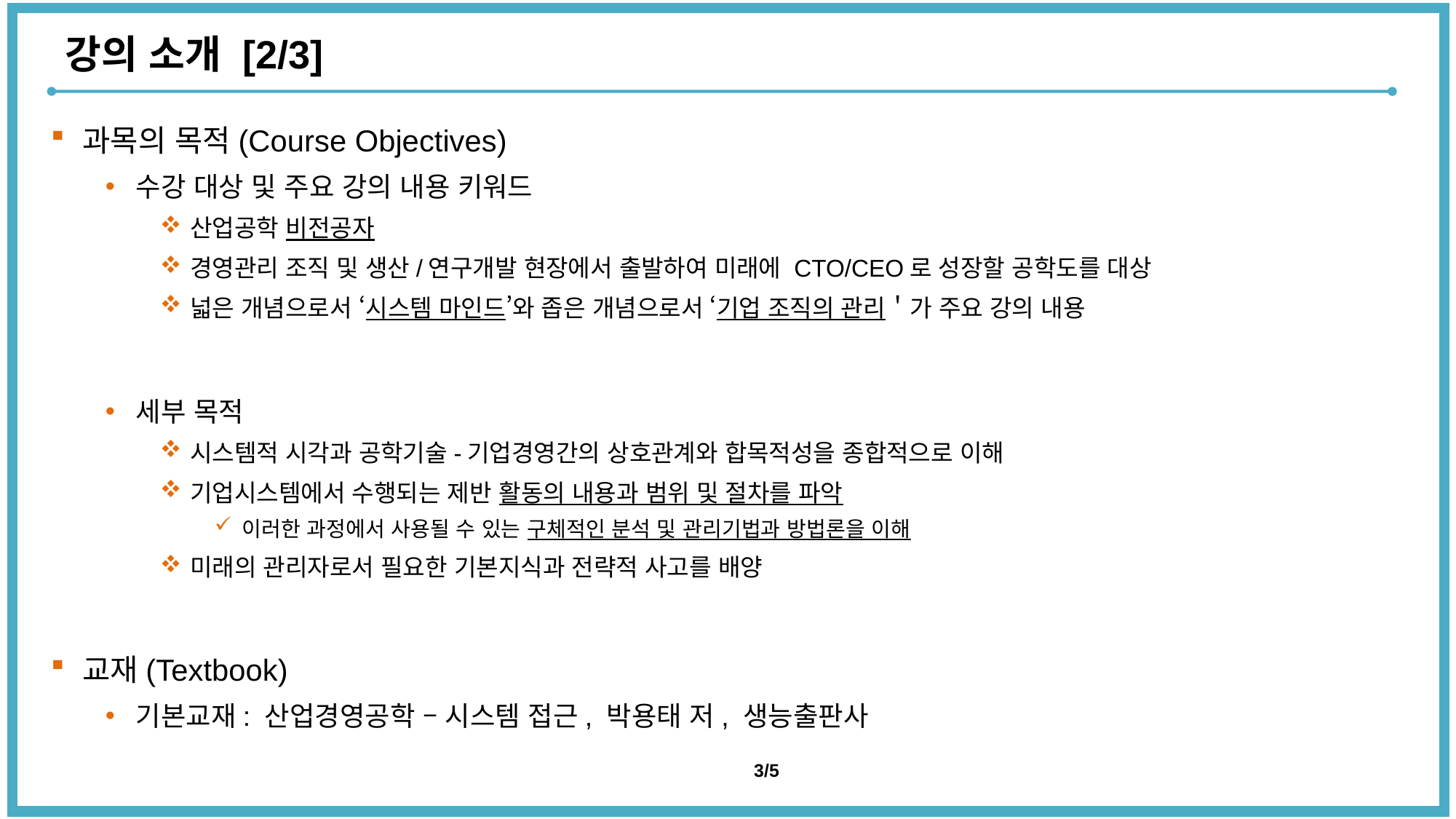

# 강의 소개 [2/3]
과목의 목적(Course Objectives)
수강 대상 및 주요 강의 내용 키워드
산업공학 비전공자
경영관리 조직 및 생산/연구개발 현장에서 출발하여 미래에 CTO/CEO로 성장할 공학도를 대상
넓은 개념으로서 ‘시스템 마인드’와 좁은 개념으로서 ‘기업 조직의 관리＇가 주요 강의 내용

세부 목적
시스템적 시각과 공학기술-기업경영간의 상호관계와 합목적성을 종합적으로 이해
기업시스템에서 수행되는 제반 활동의 내용과 범위 및 절차를 파악
이러한 과정에서 사용될 수 있는 구체적인 분석 및 관리기법과 방법론을 이해
미래의 관리자로서 필요한 기본지식과 전략적 사고를 배양

교재(Textbook)
기본교재: 산업경영공학 – 시스템 접근, 박용태 저, 생능출판사